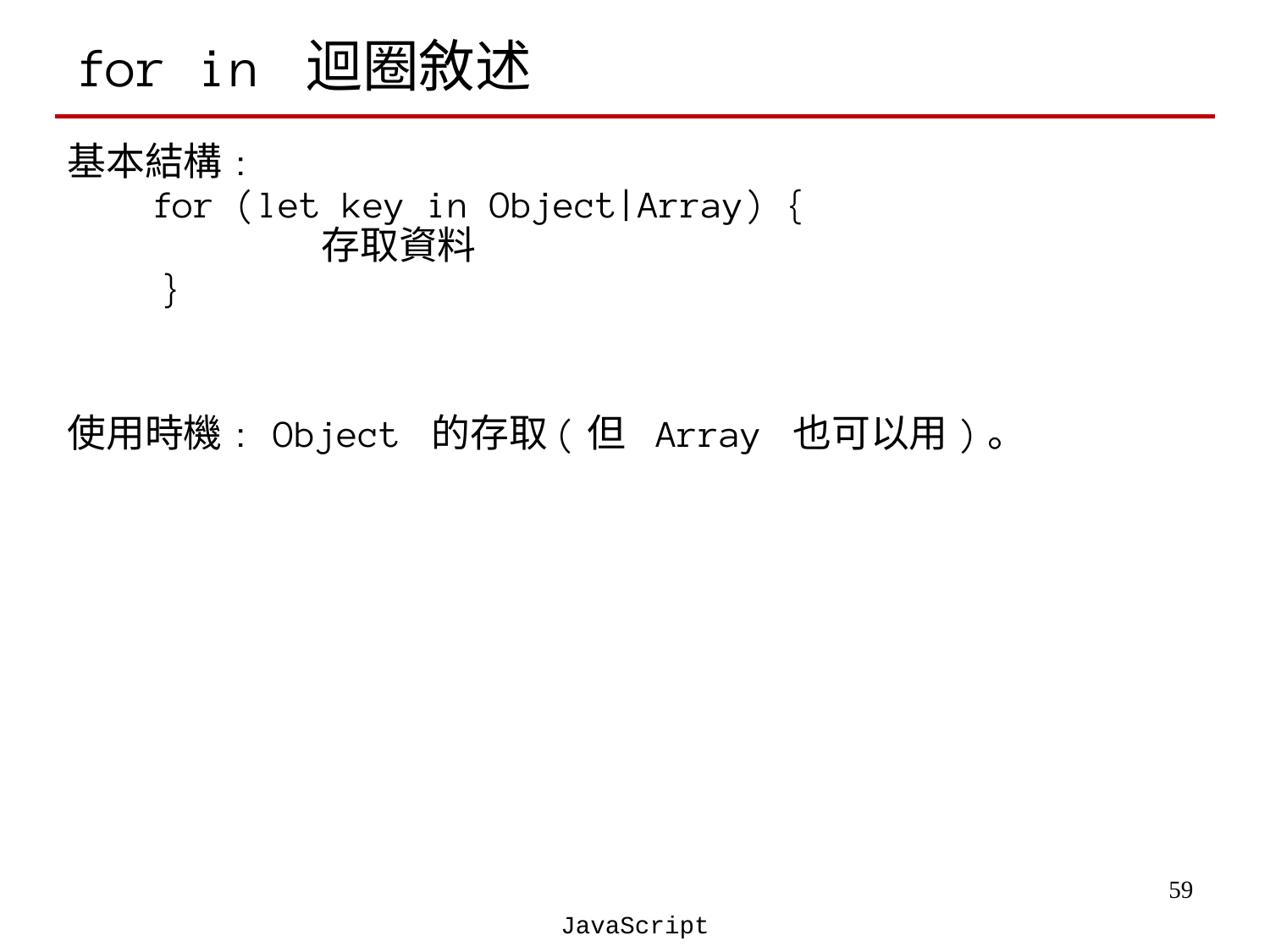

# for in 迴圈敘述
基本結構:
    for (let key in Object|Array) {
	 	存取資料
    }

使用時機: Object 的存取(但 Array 也可以用)。
59
JavaScript